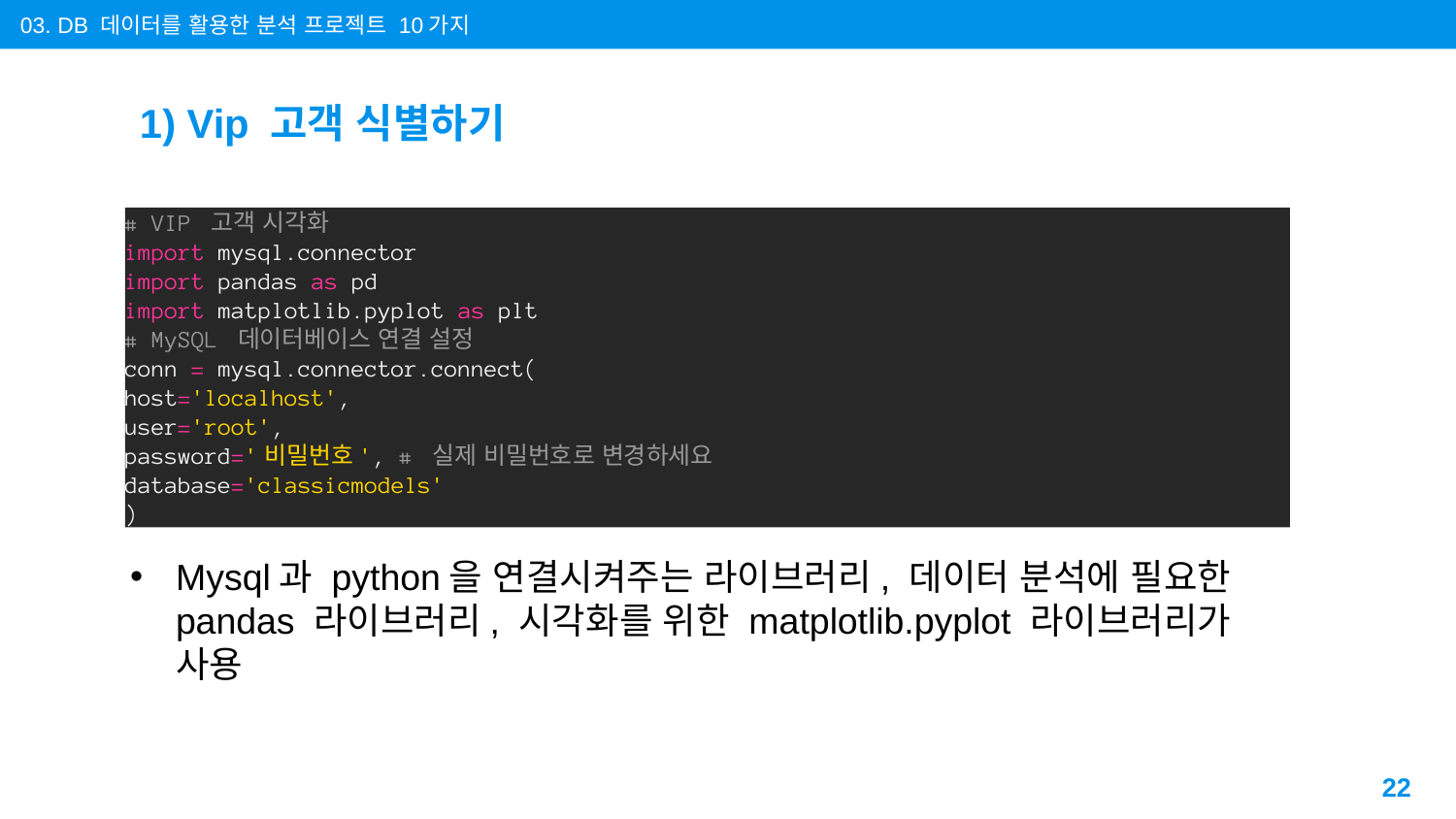

03. DB 데이터를 활용한 분석 프로젝트 10가지
# 1) Vip 고객 식별하기

# VIP 고객 시각화
import mysql.connector
import pandas as pd
import matplotlib.pyplot as plt
# MySQL 데이터베이스 연결 설정
conn = mysql.connector.connect(
host='localhost',
user='root',
password='비밀번호', # 실제 비밀번호로 변경하세요
database='classicmodels'
)
Mysql과 python을 연결시켜주는 라이브러리, 데이터 분석에 필요한 pandas 라이브러리, 시각화를 위한 matplotlib.pyplot 라이브러리가 사용
22